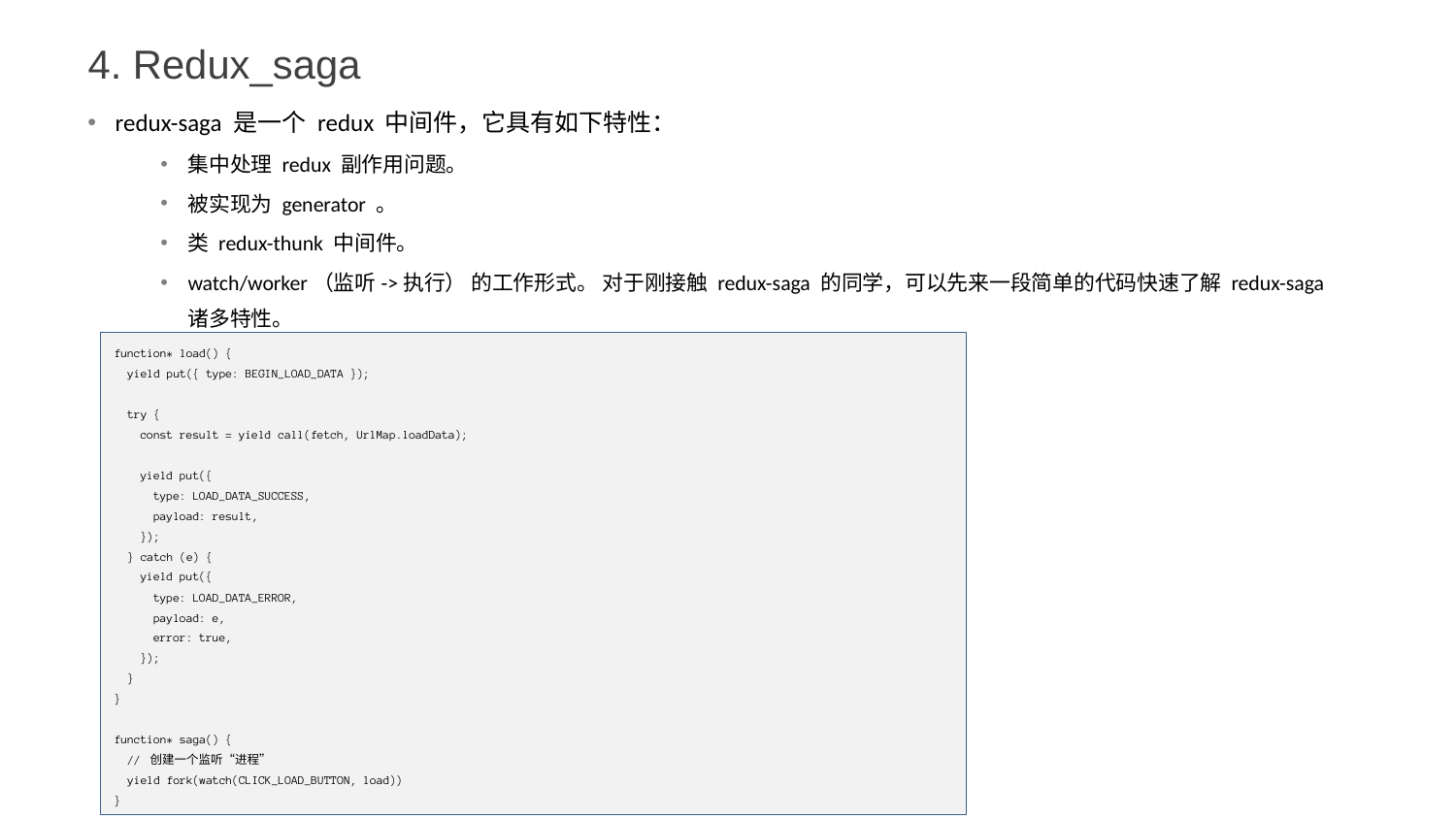

4. Redux_saga
redux-saga 是一个 redux 中间件，它具有如下特性：
集中处理 redux 副作用问题。
被实现为 generator 。
类 redux-thunk 中间件。
watch/worker（监听->执行） 的工作形式。 对于刚接触 redux-saga 的同学，可以先来一段简单的代码快速了解 redux-saga 诸多特性。
function* load() {
  yield put({ type: BEGIN_LOAD_DATA });

  try {
    const result = yield call(fetch, UrlMap.loadData);

    yield put({
      type: LOAD_DATA_SUCCESS,
      payload: result,
    });
  } catch (e) {
    yield put({
      type: LOAD_DATA_ERROR,
      payload: e,
      error: true,
    });
  }
}

function* saga() {
  // 创建一个监听“进程”
  yield fork(watch(CLICK_LOAD_BUTTON, load))
}